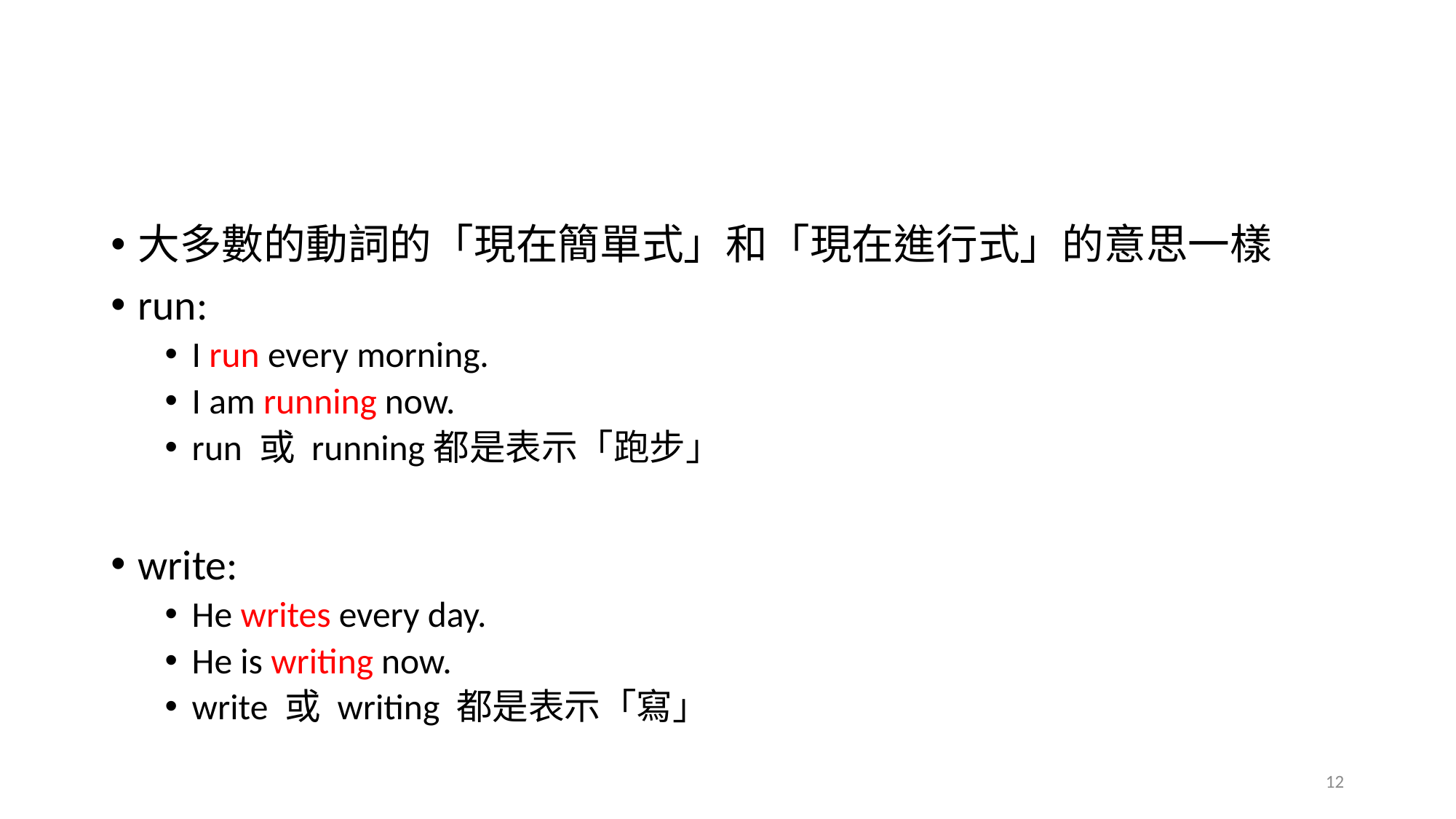

#
大多數的動詞的「現在簡單式」和「現在進行式」的意思一樣
run:
I run every morning.
I am running now.
run 或 running都是表示「跑步」

write:
He writes every day.
He is writing now.
write 或 writing 都是表示「寫」
12